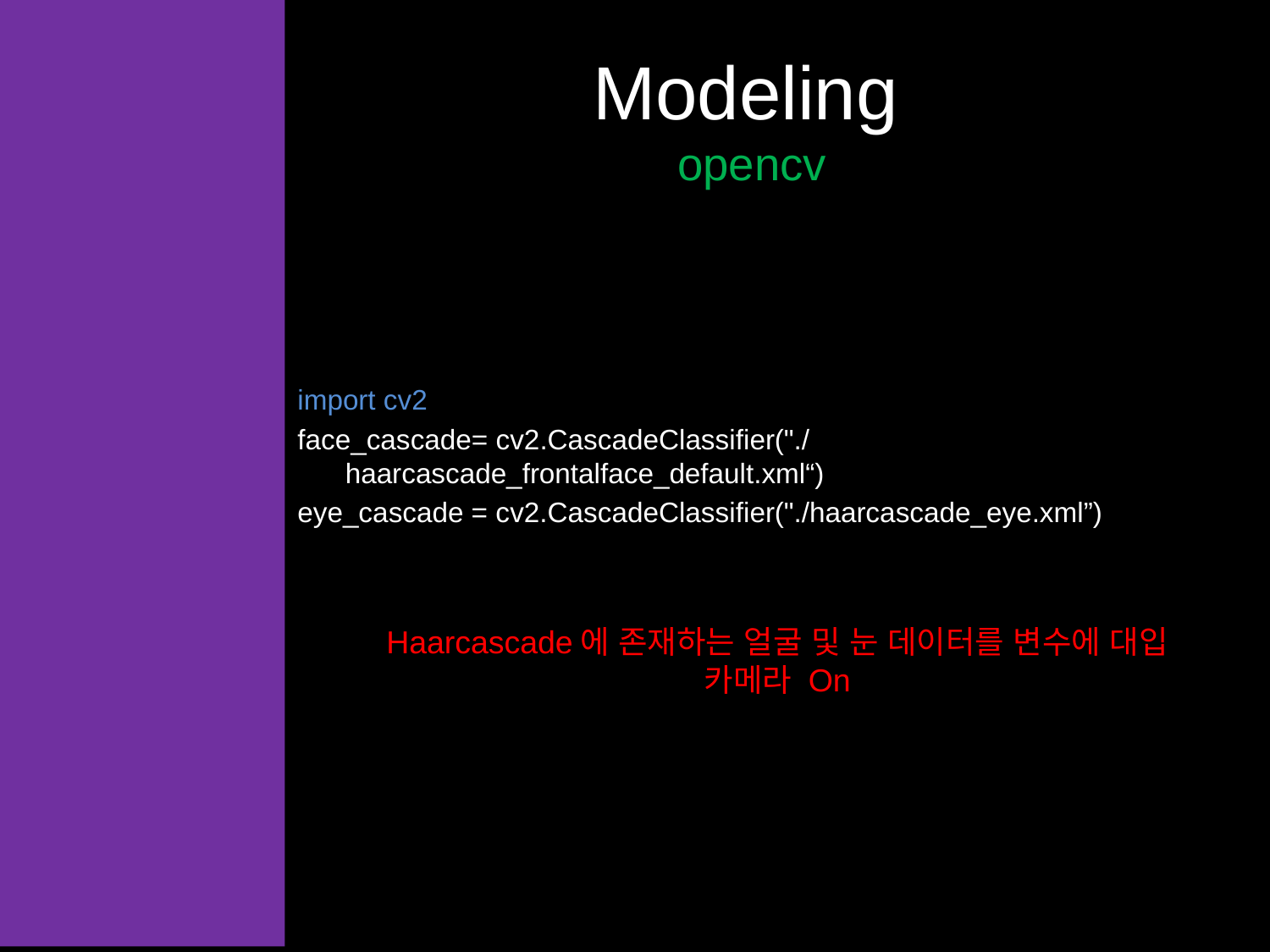

# Modeling opencv

import cv2
face_cascade= cv2.CascadeClassifier("./haarcascade_frontalface_default.xml“)
eye_cascade = cv2.CascadeClassifier("./haarcascade_eye.xml”)

Haarcascade에 존재하는 얼굴 및 눈 데이터를 변수에 대입
카메라 On